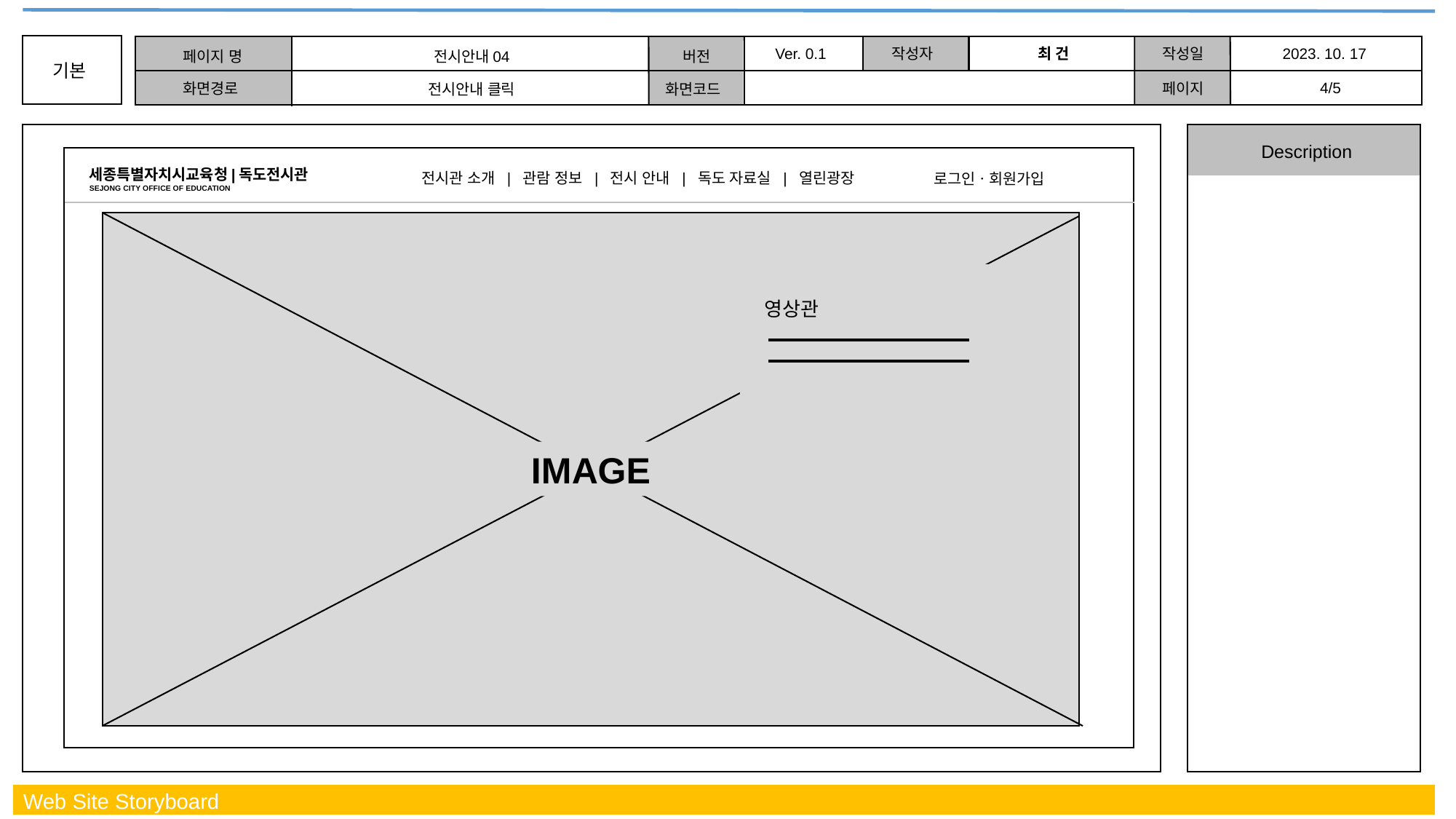

Ver. 0.1
2023. 10. 17
최 건
작성자
작성일
버전
페이지 명
전시안내04
4/5
화면경로
페이지
전시안내 클릭
화면코드
기본

Description

세종특별자치시교육청|독도전시관
SEJONG CITY OFFICE OF EDUCATION
전시관 소개  |  관람 정보  |  전시 안내  |  독도 자료실  |  열린광장
로그인ㆍ회원가입

IMAGE

영상관
Web Site Storyboard